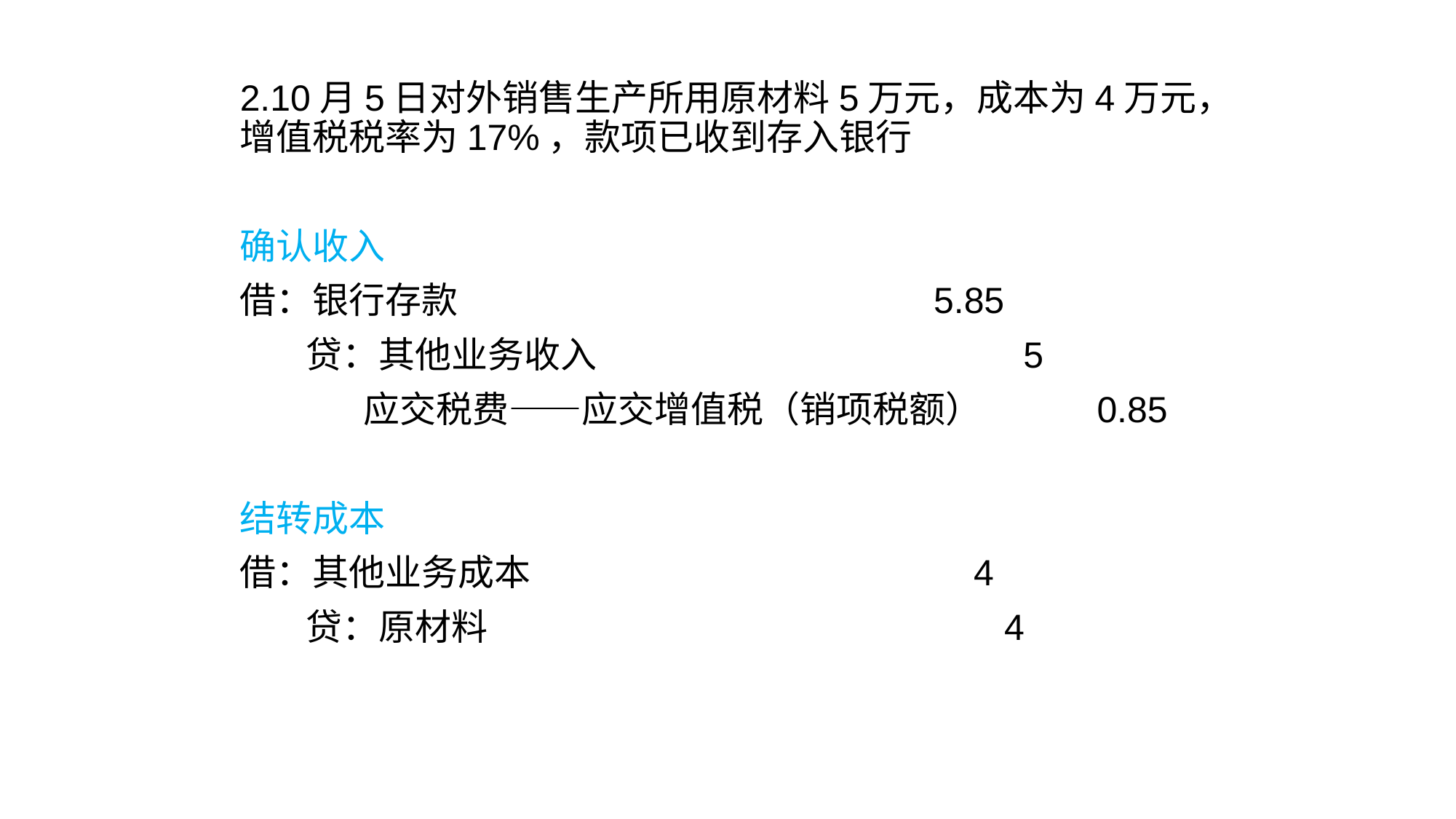

2.10月5日对外销售生产所用原材料5万元，成本为4万元，增值税税率为17%，款项已收到存入银行

确认收入
借：银行存款                                                         5.85
       贷：其他业务收入                                                   5
              应交税费——应交增值税（销项税额）             0.85

结转成本
借：其他业务成本                                                     4
       贷：原材料                                                              4